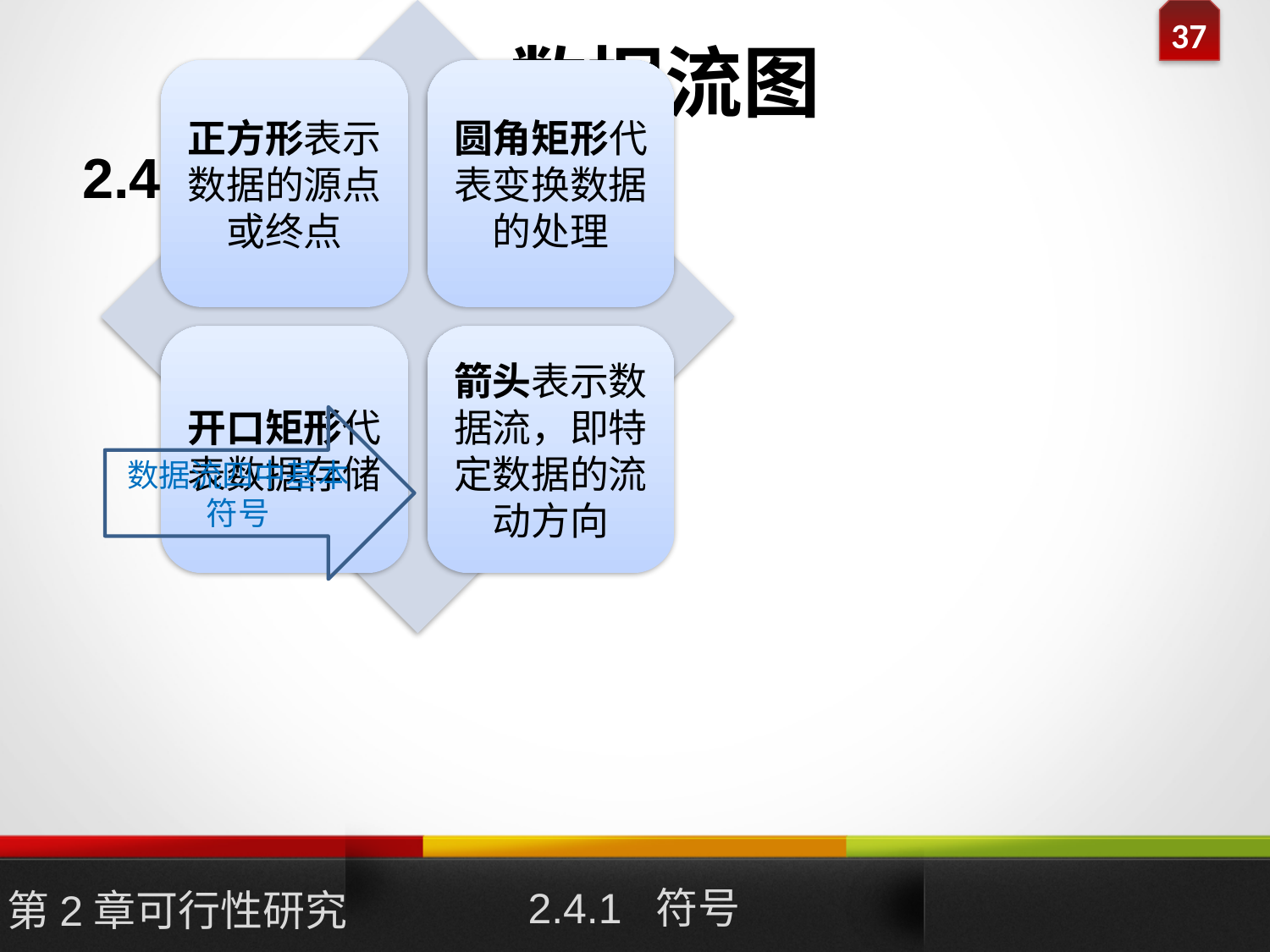

# 2.4 数据流图
2.4.1 符号
正方形表示数据的源点或终点
圆角矩形代表变换数据的处理
开口矩形代表数据存储
箭头表示数据流，即特定数据的流动方向
数据流四中基本符号
2.4.1  符号
第2章可行性研究